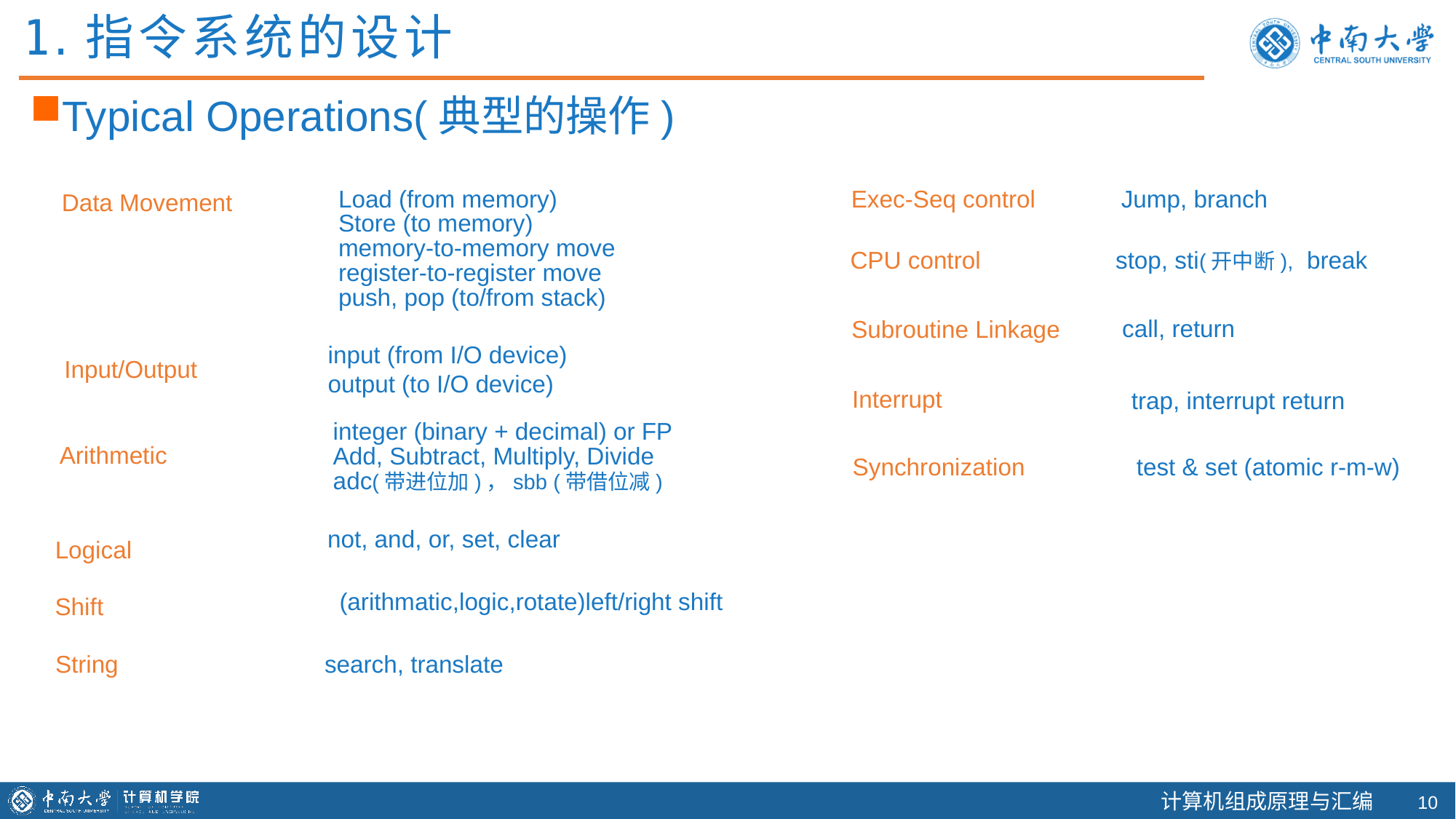

1.指令系统的设计
Typical Operations(典型的操作)
Jump, branch
Load (from memory)
Store (to memory)
memory-to-memory move
register-to-register move
push, pop (to/from stack)
Exec-Seq control
Data Movement
CPU control
stop, sti(开中断),  break
call, return
Subroutine Linkage
input (from I/O device)
output (to I/O device)
Input/Output
Interrupt
trap, interrupt return
integer (binary + decimal) or FP
Add, Subtract, Multiply, Divide
adc(带进位加)，sbb (带借位减)
Arithmetic
Synchronization
test & set (atomic r-m-w)
not, and, or, set, clear
Logical
(arithmatic,logic,rotate)left/right shift
Shift
String
search, translate
10